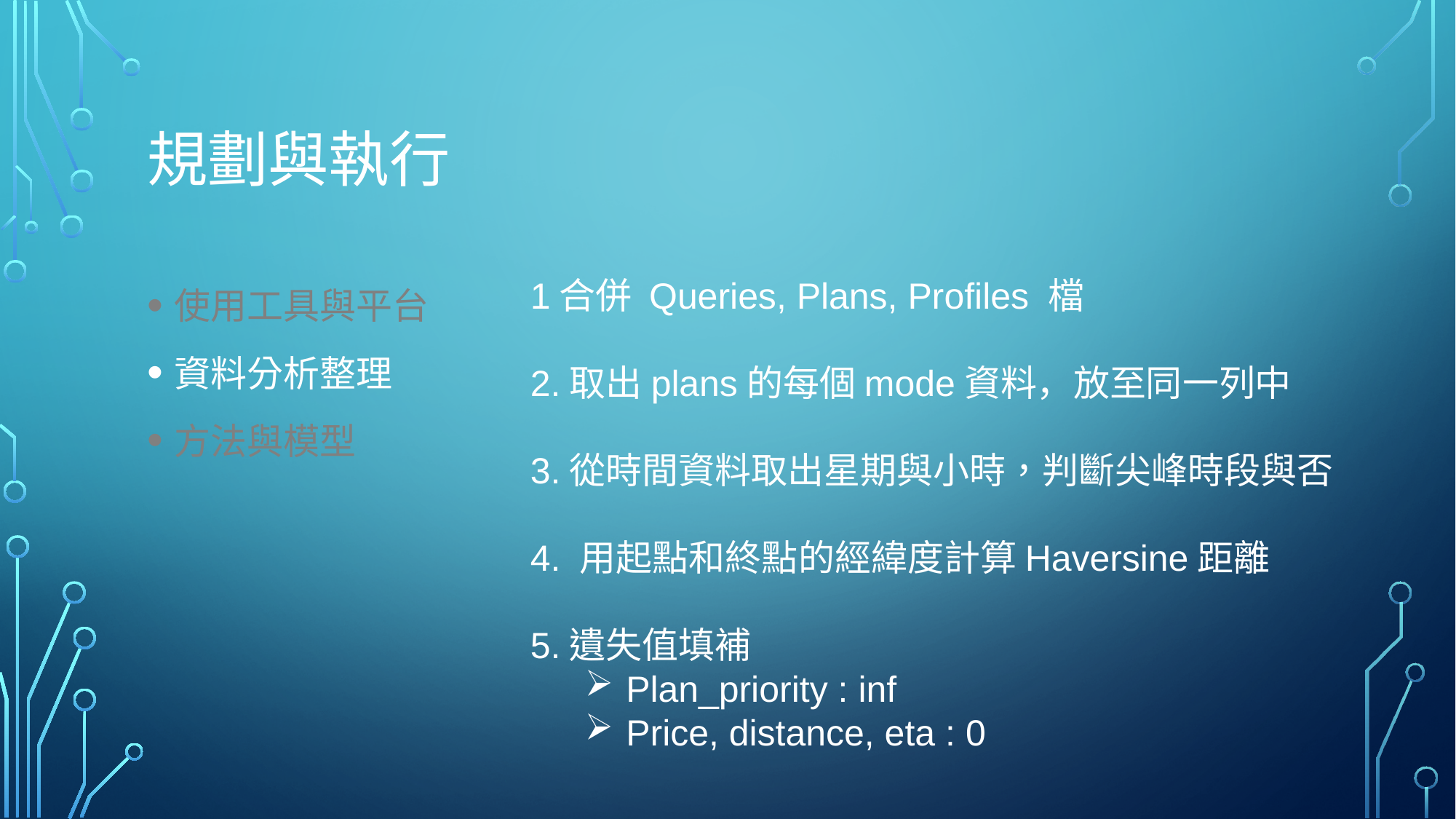

# 規劃與執行
1合併 Queries, Plans, Profiles 檔

2.取出plans的每個mode資料，放至同一列中

3.從時間資料取出星期與小時，判斷尖峰時段與否

4. 用起點和終點的經緯度計算Haversine距離

5.遺失值填補
Plan_priority : inf
Price, distance, eta : 0

使用工具與平台
資料分析整理
方法與模型